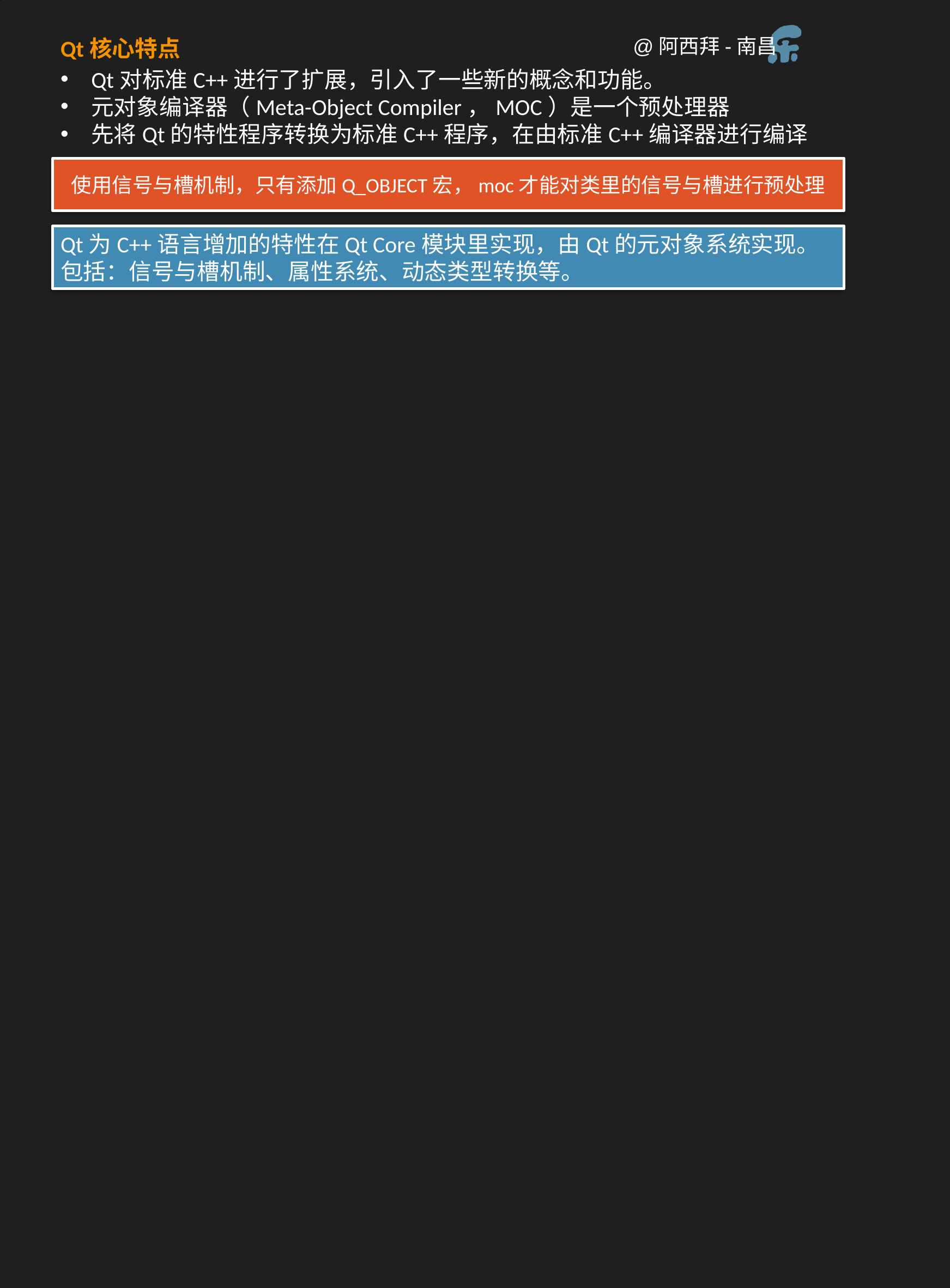

Qt核心特点
Qt对标准C++进行了扩展，引入了一些新的概念和功能。
元对象编译器（Meta-Object Compiler，MOC）是一个预处理器
先将Qt的特性程序转换为标准C++程序，在由标准C++编译器进行编译

使用信号与槽机制，只有添加Q_OBJECT宏，moc才能对类里的信号与槽进行预处理
Qt为C++语言增加的特性在Qt Core模块里实现，由Qt的元对象系统实现。
包括：信号与槽机制、属性系统、动态类型转换等。